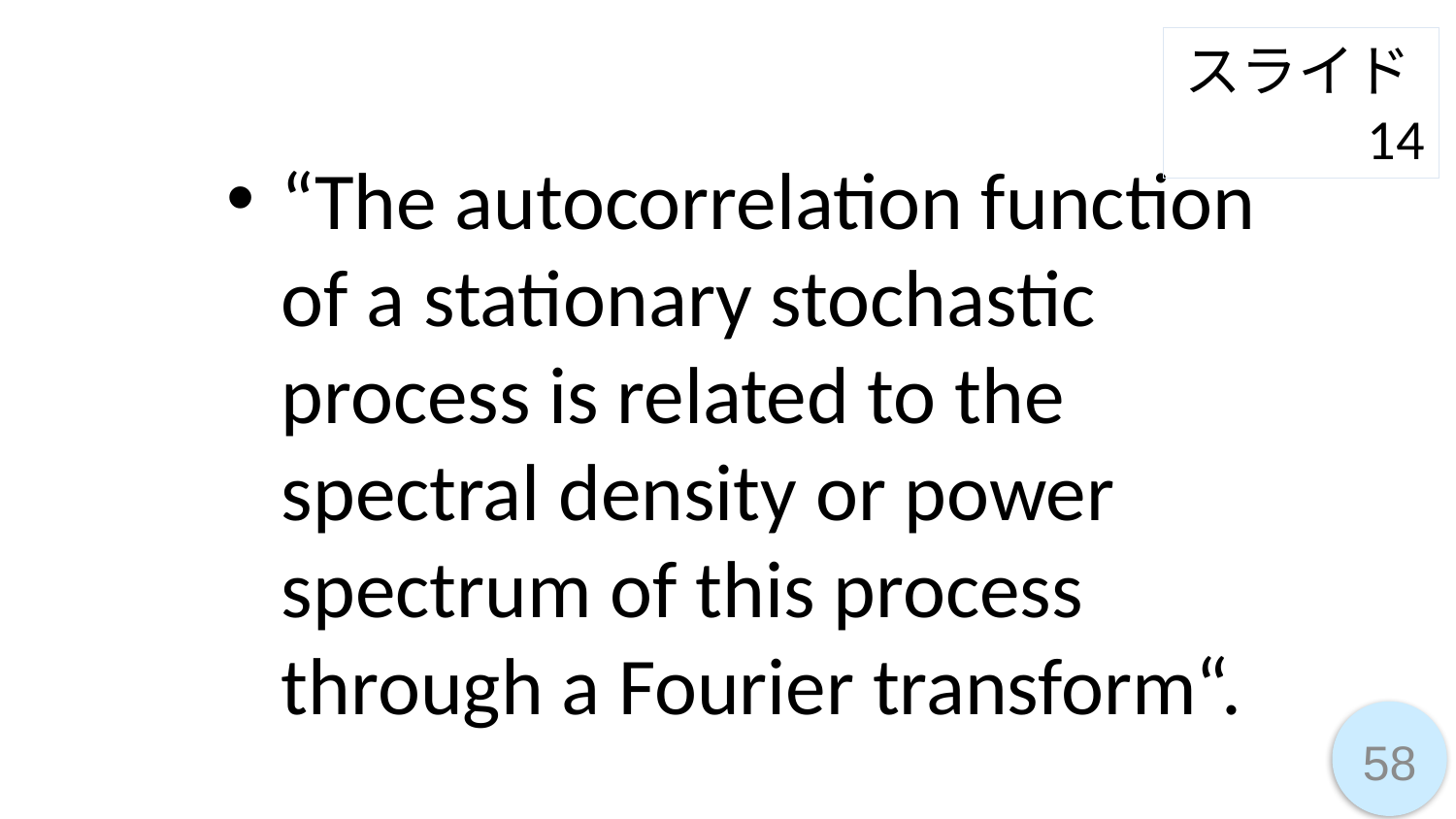

スライド14
“The autocorrelation function of a stationary stochastic process is related to the spectral density or power spectrum of this process through a Fourier transform“.
58